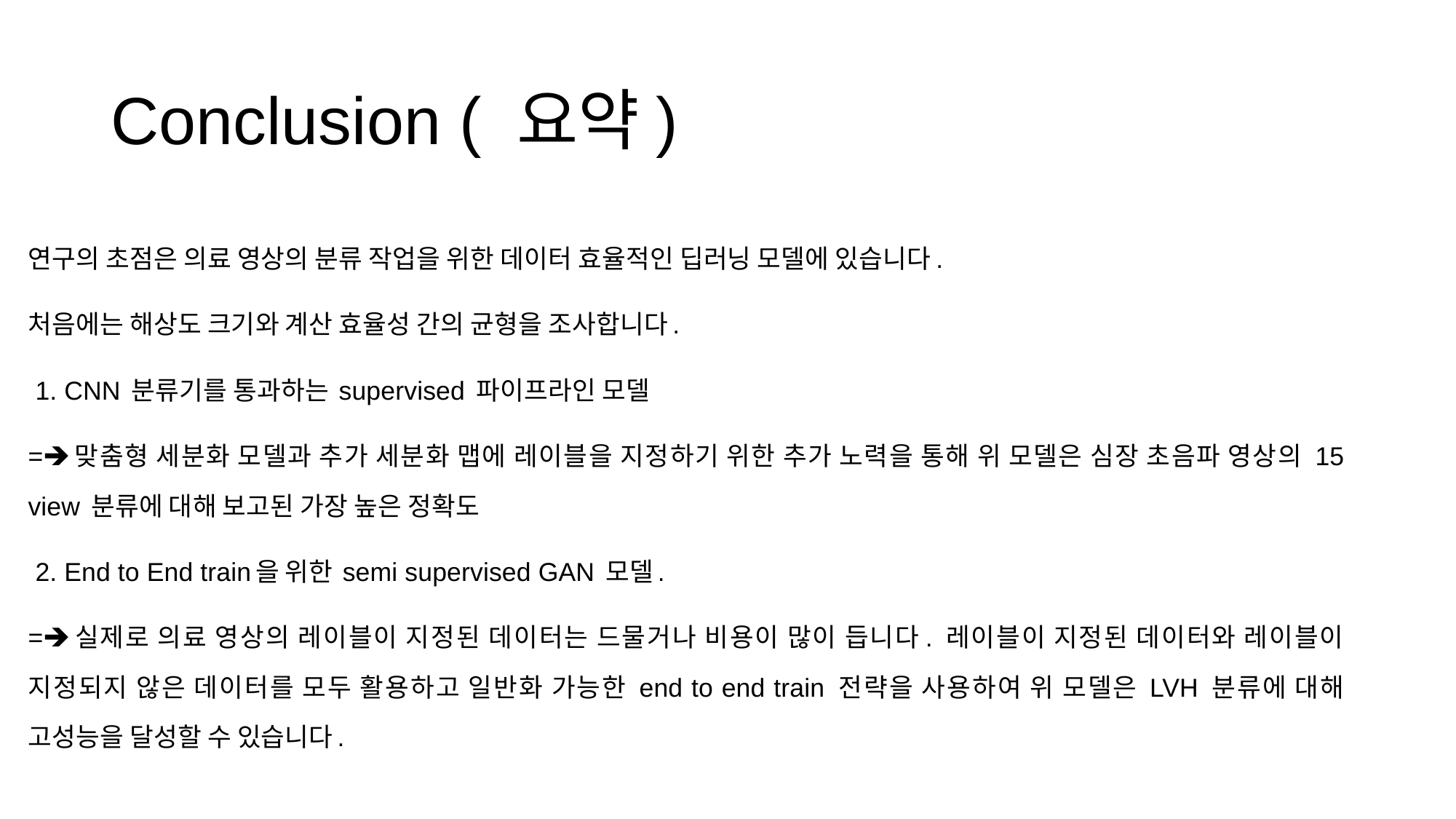

# Conclusion ( 요약)
연구의 초점은 의료 영상의 분류 작업을 위한 데이터 효율적인 딥러닝 모델에 있습니다.
처음에는 해상도 크기와 계산 효율성 간의 균형을 조사합니다.
 1. CNN 분류기를 통과하는 supervised 파이프라인 모델
=🡺맞춤형 세분화 모델과 추가 세분화 맵에 레이블을 지정하기 위한 추가 노력을 통해 위 모델은 심장 초음파 영상의 15 view 분류에 대해 보고된 가장 높은 정확도
 2. End to End train을 위한 semi supervised GAN 모델.
=🡺실제로 의료 영상의 레이블이 지정된 데이터는 드물거나 비용이 많이 듭니다. 레이블이 지정된 데이터와 레이블이 지정되지 않은 데이터를 모두 활용하고 일반화 가능한 end to end train 전략을 사용하여 위 모델은 LVH 분류에 대해 고성능을 달성할 수 있습니다.